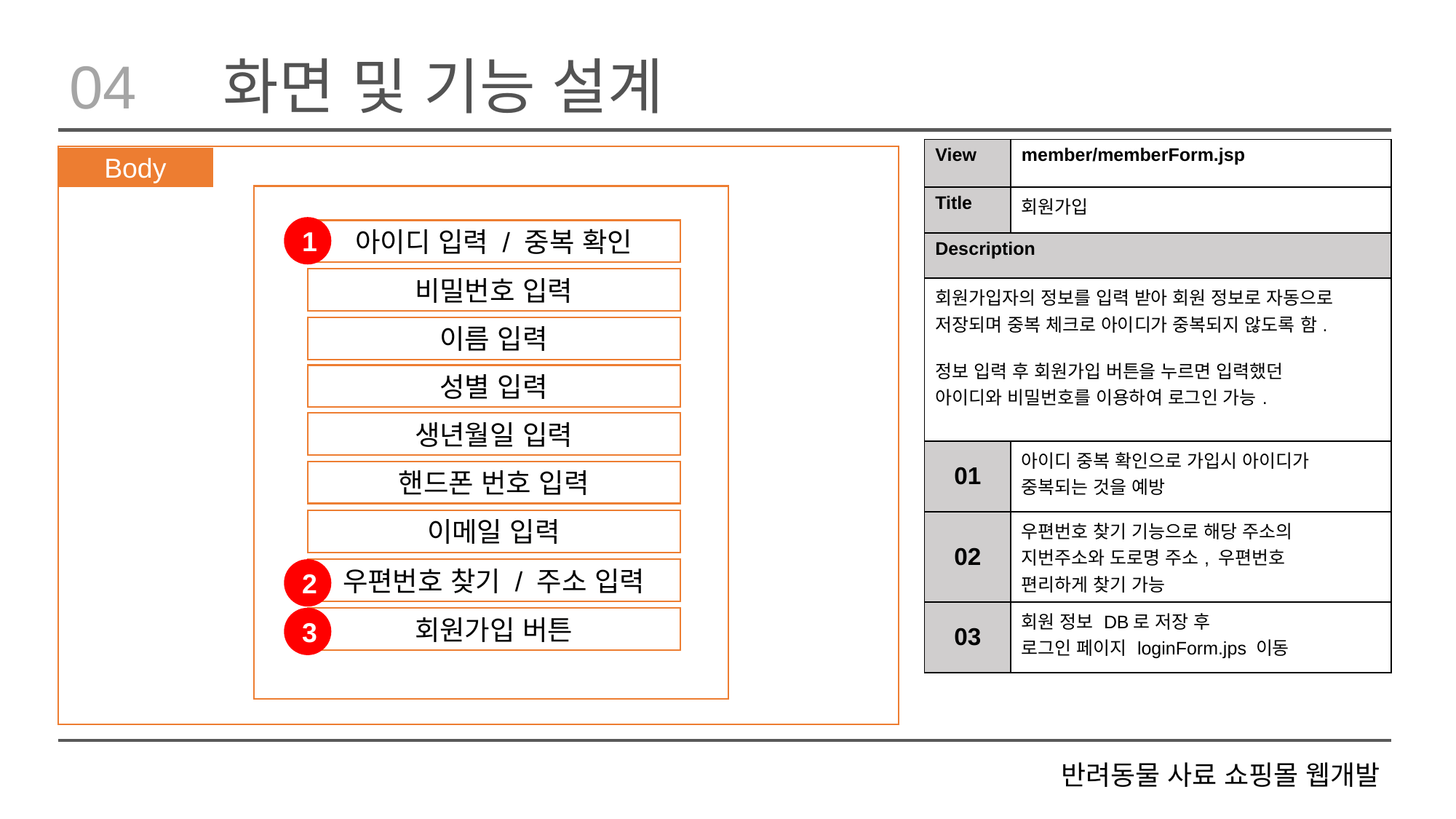

04
화면 및 기능 설계
| View | member/memberForm.jsp |
| --- | --- |
| Title | 회원가입 |
| Description |  |
| 회원가입자의 정보를 입력 받아 회원 정보로 자동으로 저장되며 중복 체크로 아이디가 중복되지 않도록 함. 정보 입력 후 회원가입 버튼을 누르면 입력했던 아이디와 비밀번호를 이용하여 로그인 가능. |  |
| 01 | 아이디 중복 확인으로 가입시 아이디가 중복되는 것을 예방 |
| 02 | 우편번호 찾기 기능으로 해당 주소의 지번주소와 도로명 주소, 우편번호 편리하게 찾기 가능 |
| 03 | 회원 정보 DB로 저장 후 로그인 페이지 loginForm.jps 이동 |

Body

1
아이디 입력 / 중복 확인
비밀번호 입력
이름 입력
성별 입력
생년월일 입력
핸드폰 번호 입력
이메일 입력
우편번호 찾기 / 주소 입력
2
회원가입 버튼
3
반려동물 사료 쇼핑몰 웹개발